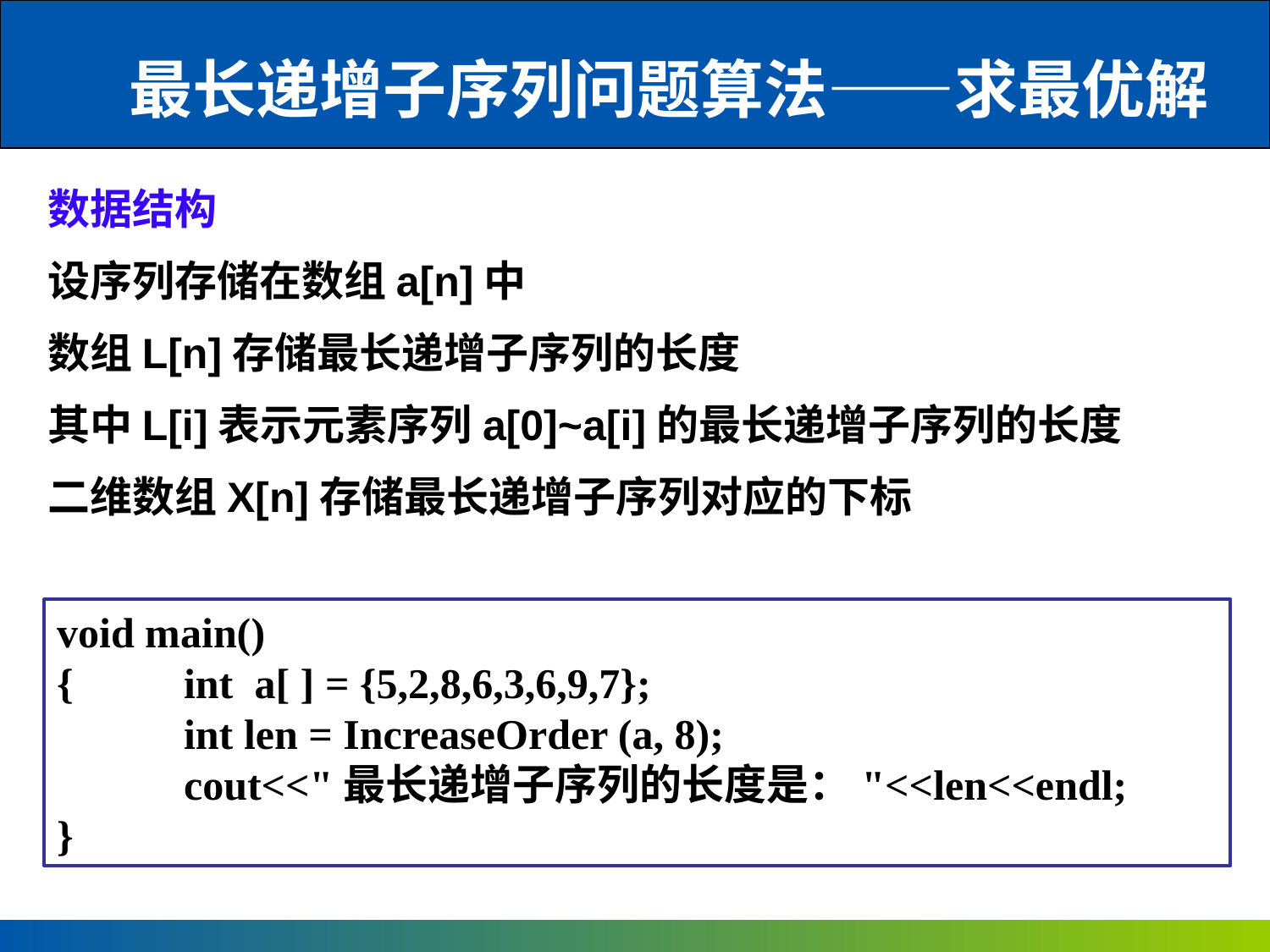

最长递增子序列问题算法——求最优解
数据结构
设序列存储在数组a[n]中
数组L[n]存储最长递增子序列的长度
其中L[i]表示元素序列a[0]~a[i]的最长递增子序列的长度
二维数组X[n]存储最长递增子序列对应的下标
void main()
{	int  a[ ] = {5,2,8,6,3,6,9,7};
	int len = IncreaseOrder (a, 8);
	cout<<"最长递增子序列的长度是："<<len<<endl;
}